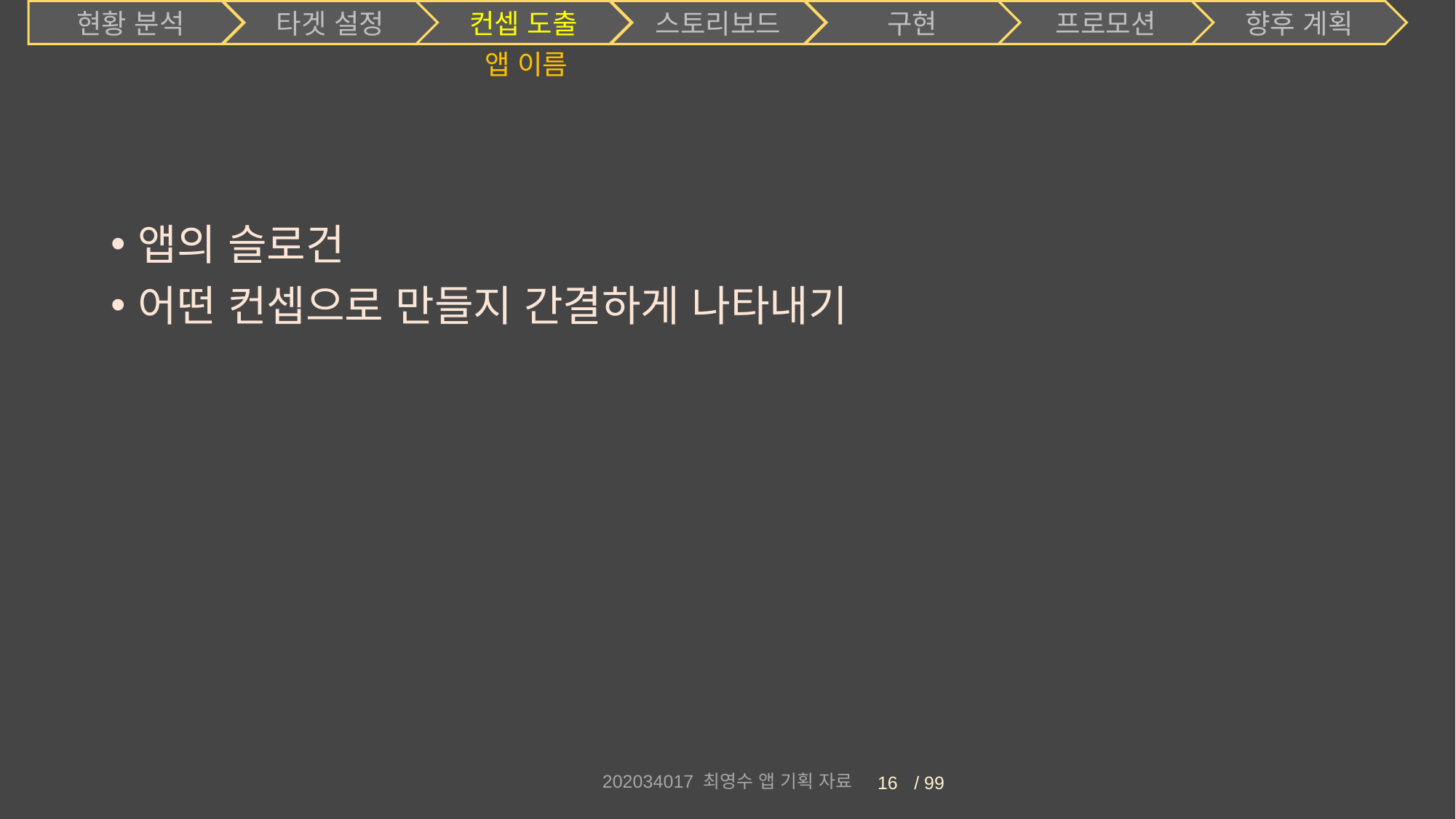

현황 분석
타겟 설정
컨셉 도출
스토리보드
구현
프로모션
향후 계획
# 앱 이름
앱의 슬로건
어떤 컨셉으로 만들지 간결하게 나타내기
202034017 최영수 앱 기획 자료
16